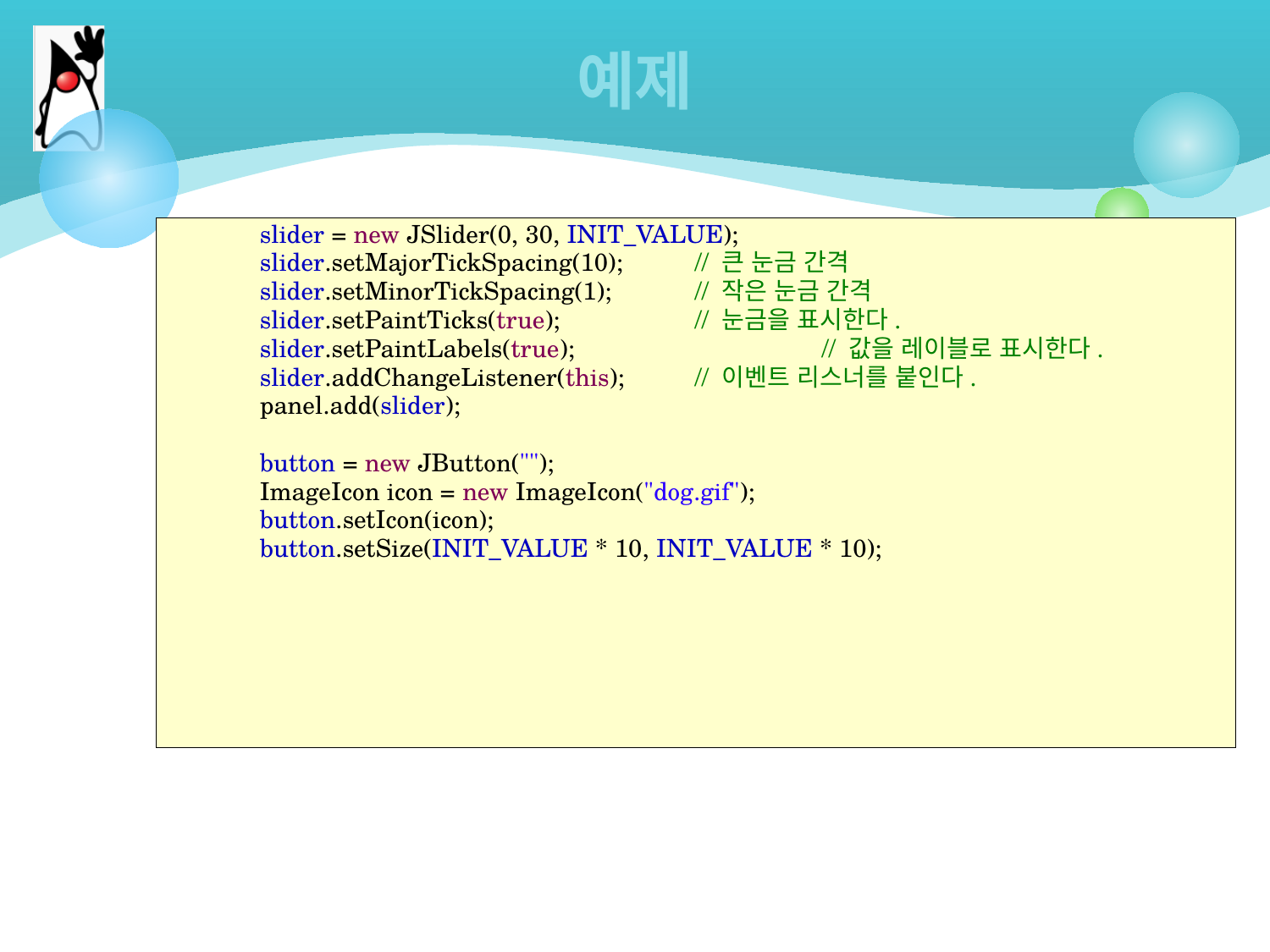

# 예제
             slider = new JSlider(0, 30, INIT_VALUE);
             slider.setMajorTickSpacing(10);	// 큰 눈금 간격
             slider.setMinorTickSpacing(1);	// 작은 눈금 간격
             slider.setPaintTicks(true);		// 눈금을 표시한다.
             slider.setPaintLabels(true);		// 값을 레이블로 표시한다.
             slider.addChangeListener(this);	// 이벤트 리스너를 붙인다.
             panel.add(slider);

             button = new JButton("");
             ImageIcon icon = new ImageIcon("dog.gif");
             button.setIcon(icon);
             button.setSize(INIT_VALUE * 10, INIT_VALUE * 10);